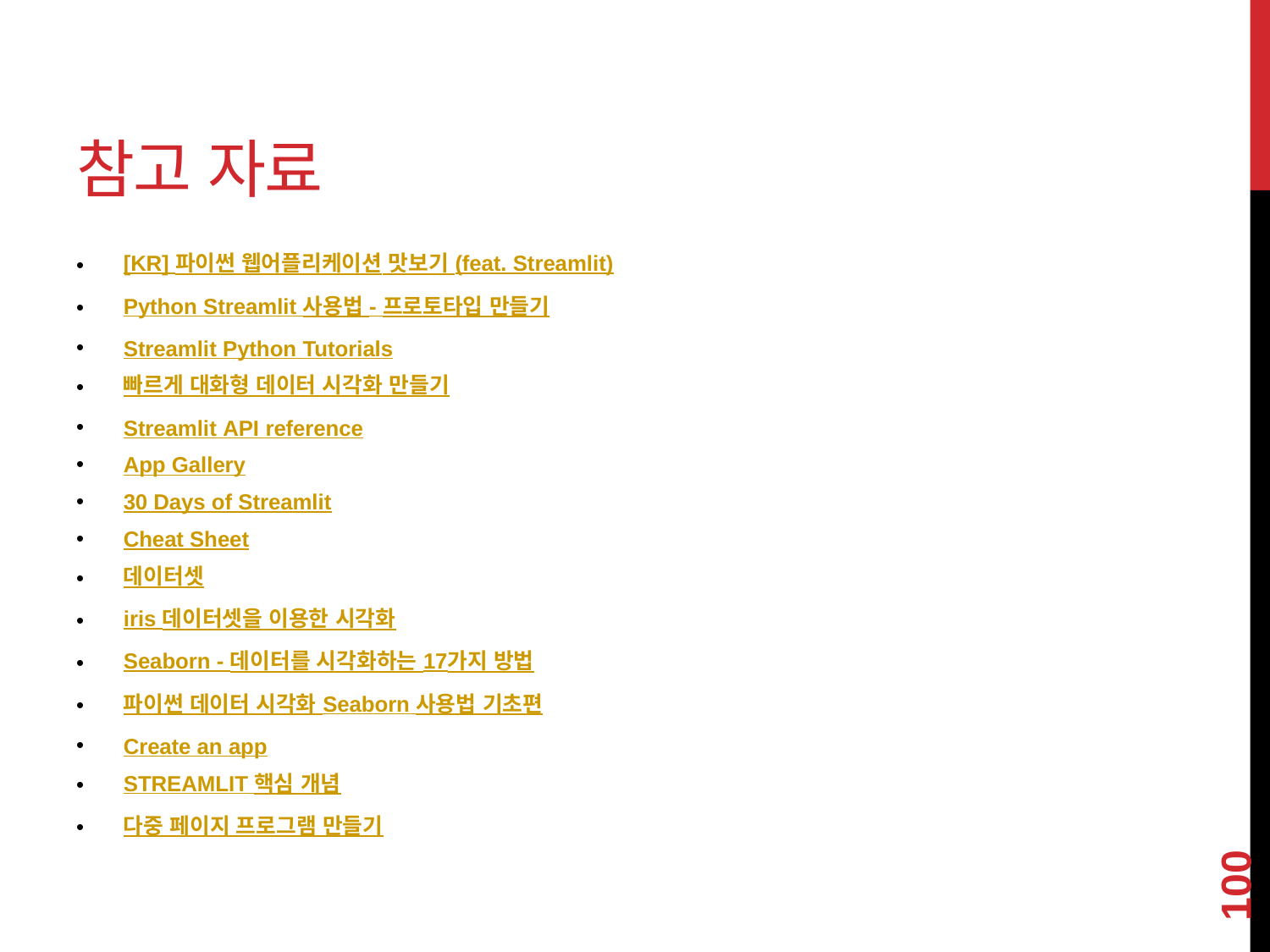

# 참고 자료
[KR] 파이썬 웹어플리케이션 맛보기 (feat. Streamlit)
Python Streamlit 사용법 - 프로토타입 만들기
Streamlit Python Tutorials
빠르게 대화형 데이터 시각화 만들기
Streamlit API reference
App Gallery
30 Days of Streamlit
Cheat Sheet
데이터셋
iris 데이터셋을 이용한 시각화
Seaborn - 데이터를 시각화하는 17가지 방법
파이썬 데이터 시각화 Seaborn 사용법 기초편
Create an app
STREAMLIT 핵심 개념
다중 페이지 프로그램 만들기

100